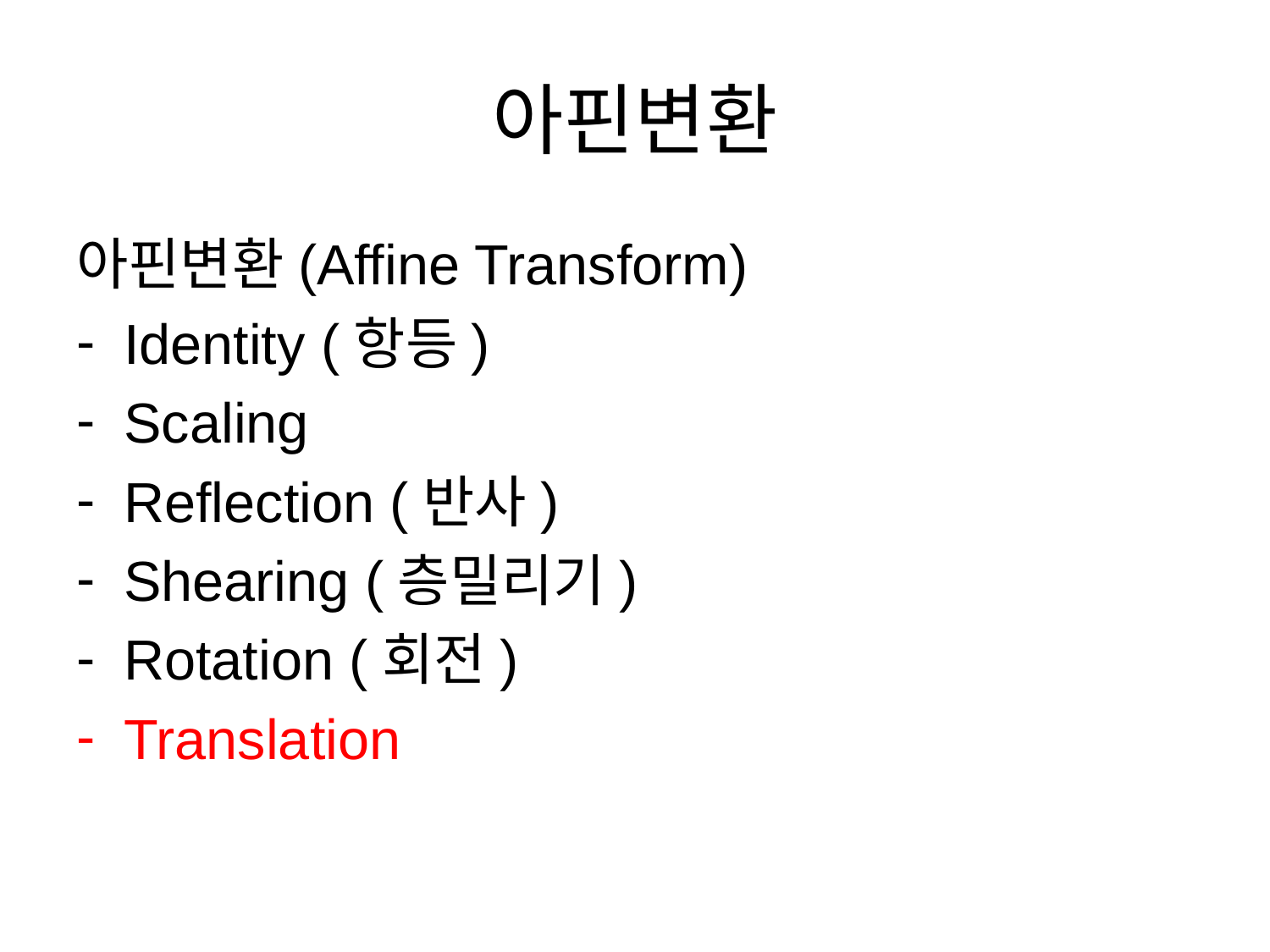

# 아핀변환
아핀변환(Affine Transform)
Identity (항등)
Scaling
Reflection (반사)
Shearing (층밀리기)
Rotation (회전)
Translation